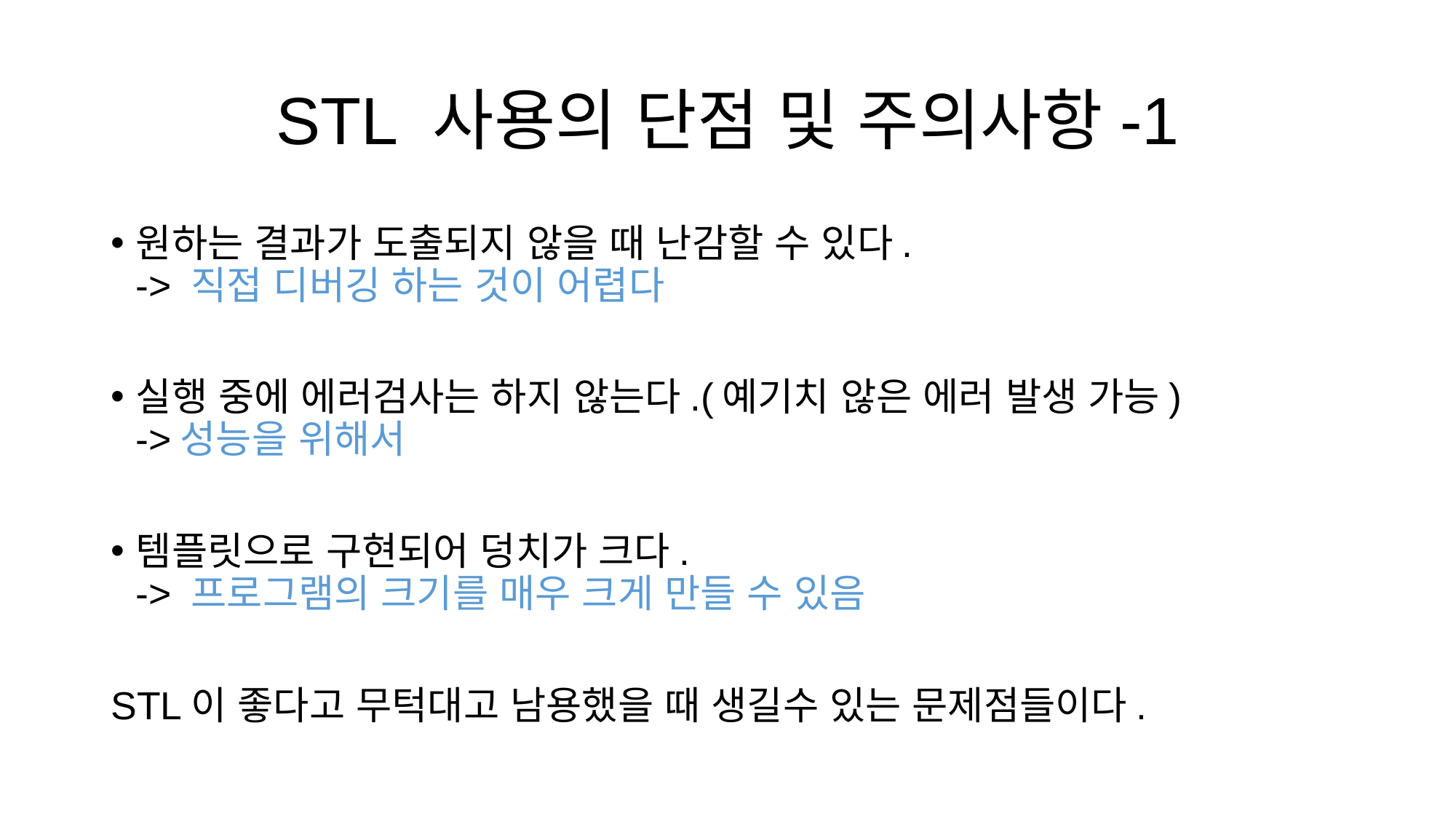

# STL 사용의 단점 및 주의사항-1
원하는 결과가 도출되지 않을 때 난감할 수 있다.
-> 직접 디버깅 하는 것이 어렵다

실행 중에 에러검사는 하지 않는다.(예기치 않은 에러 발생 가능)
->성능을 위해서

템플릿으로 구현되어 덩치가 크다.
-> 프로그램의 크기를 매우 크게 만들 수 있음

STL이 좋다고 무턱대고 남용했을 때 생길수 있는 문제점들이다.